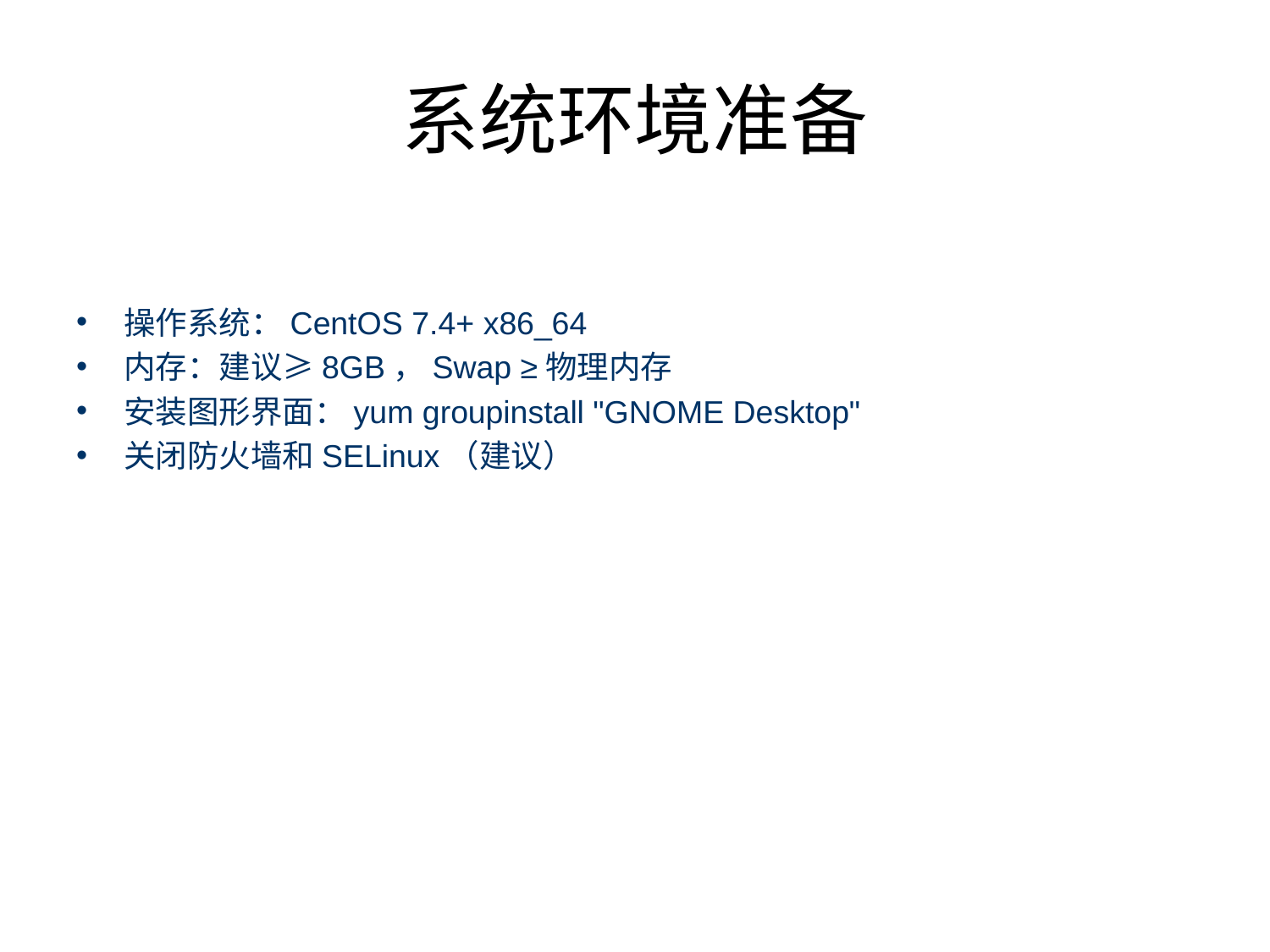

# 系统环境准备

操作系统：CentOS 7.4+ x86_64
内存：建议≥8GB，Swap ≥物理内存
安装图形界面：yum groupinstall "GNOME Desktop"
关闭防火墙和SELinux（建议）